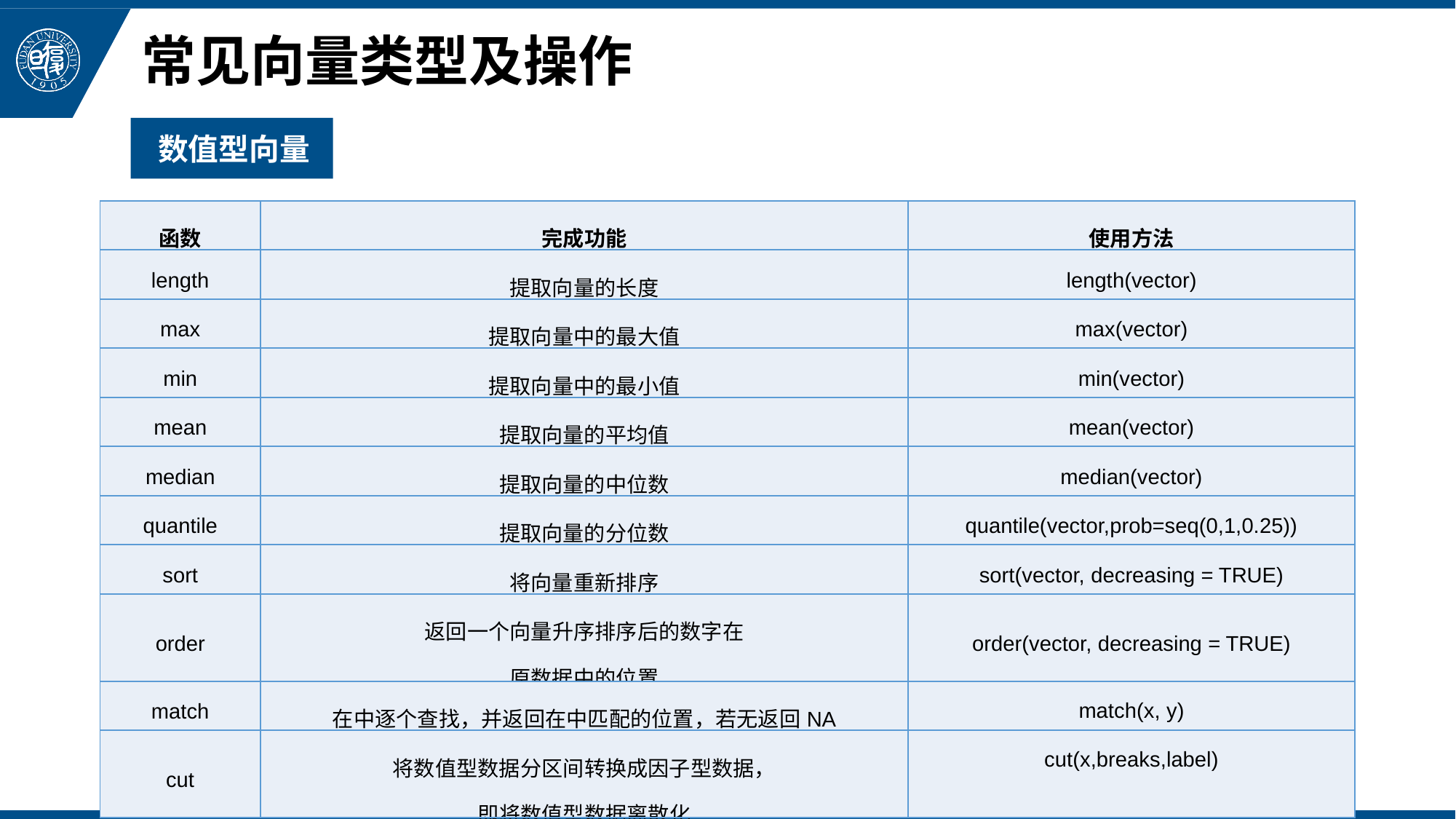

# 常见向量类型及操作

数值型向量
| 函数 | 完成功能 | 使用方法 |
| --- | --- | --- |
| length | 提取向量的长度 | length(vector) |
| max | 提取向量中的最大值 | max(vector) |
| min | 提取向量中的最小值 | min(vector) |
| mean | 提取向量的平均值 | mean(vector) |
| median | 提取向量的中位数 | median(vector) |
| quantile | 提取向量的分位数 | quantile(vector,prob=seq(0,1,0.25)) |
| sort | 将向量重新排序 | sort(vector, decreasing = TRUE) |
| order | 返回一个向量升序排序后的数字在 原数据中的位置 | order(vector, decreasing = TRUE) |
| match | 在中逐个查找，并返回在中匹配的位置，若无返回NA | match(x, y) |
| cut | 将数值型数据分区间转换成因子型数据， 即将数值型数据离散化 | cut(x,breaks,label) |